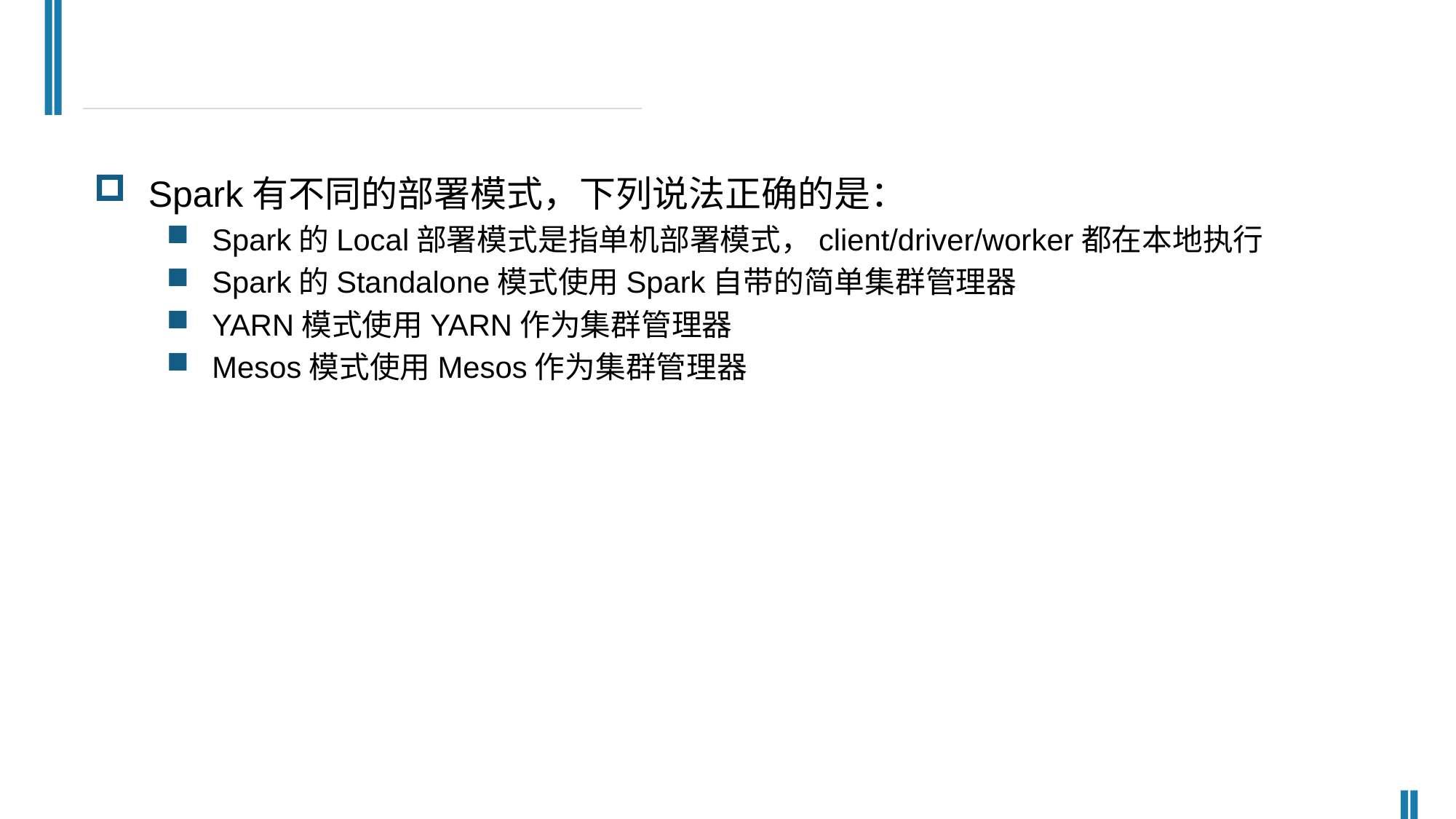

Spark有不同的部署模式，下列说法正确的是：
Spark的Local部署模式是指单机部署模式，client/driver/worker都在本地执行
Spark的Standalone模式使用Spark自带的简单集群管理器
YARN模式使用YARN作为集群管理器
Mesos模式使用Mesos作为集群管理器